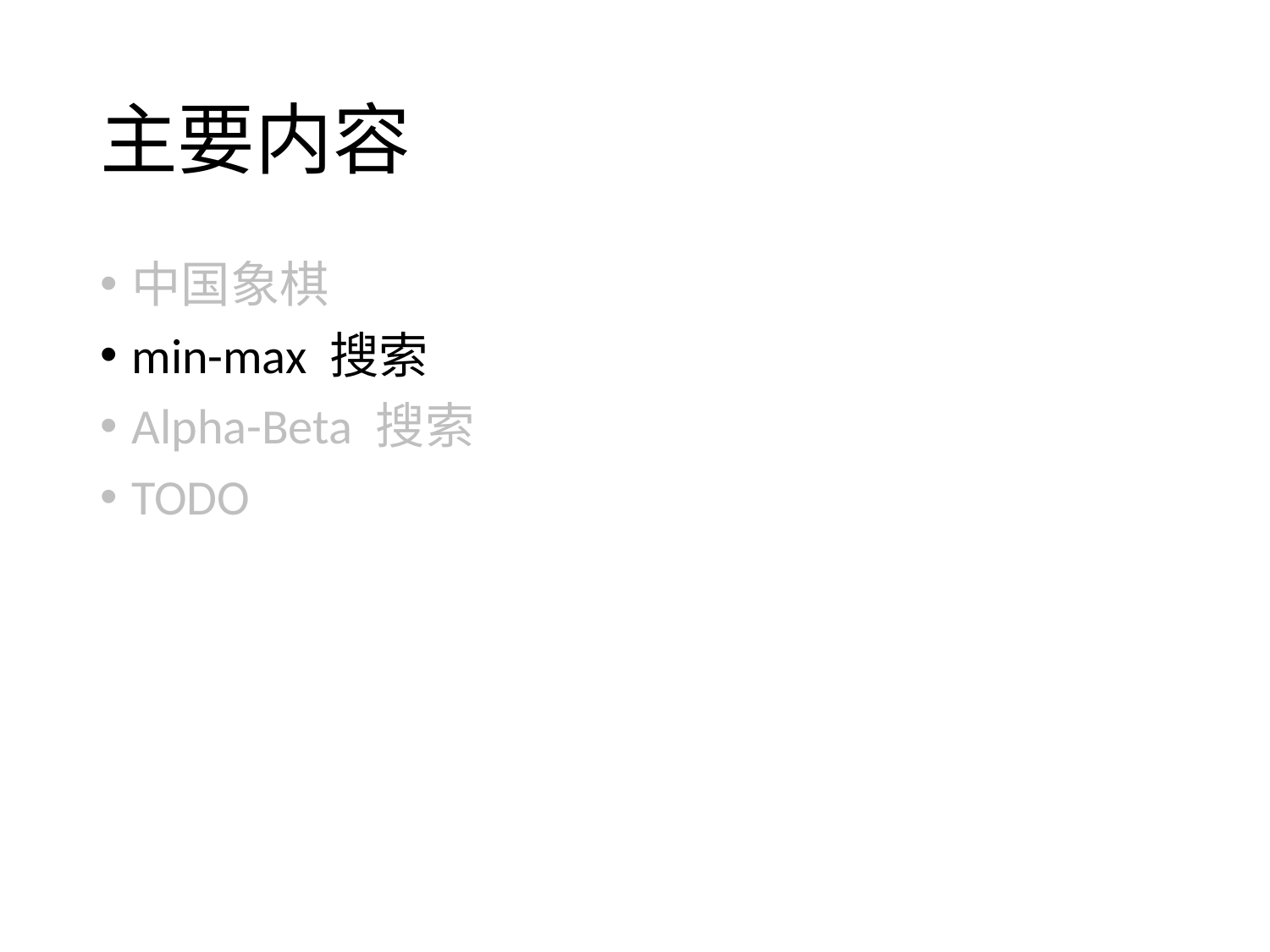

# 主要内容
中国象棋
min-max 搜索
Alpha-Beta 搜索
TODO